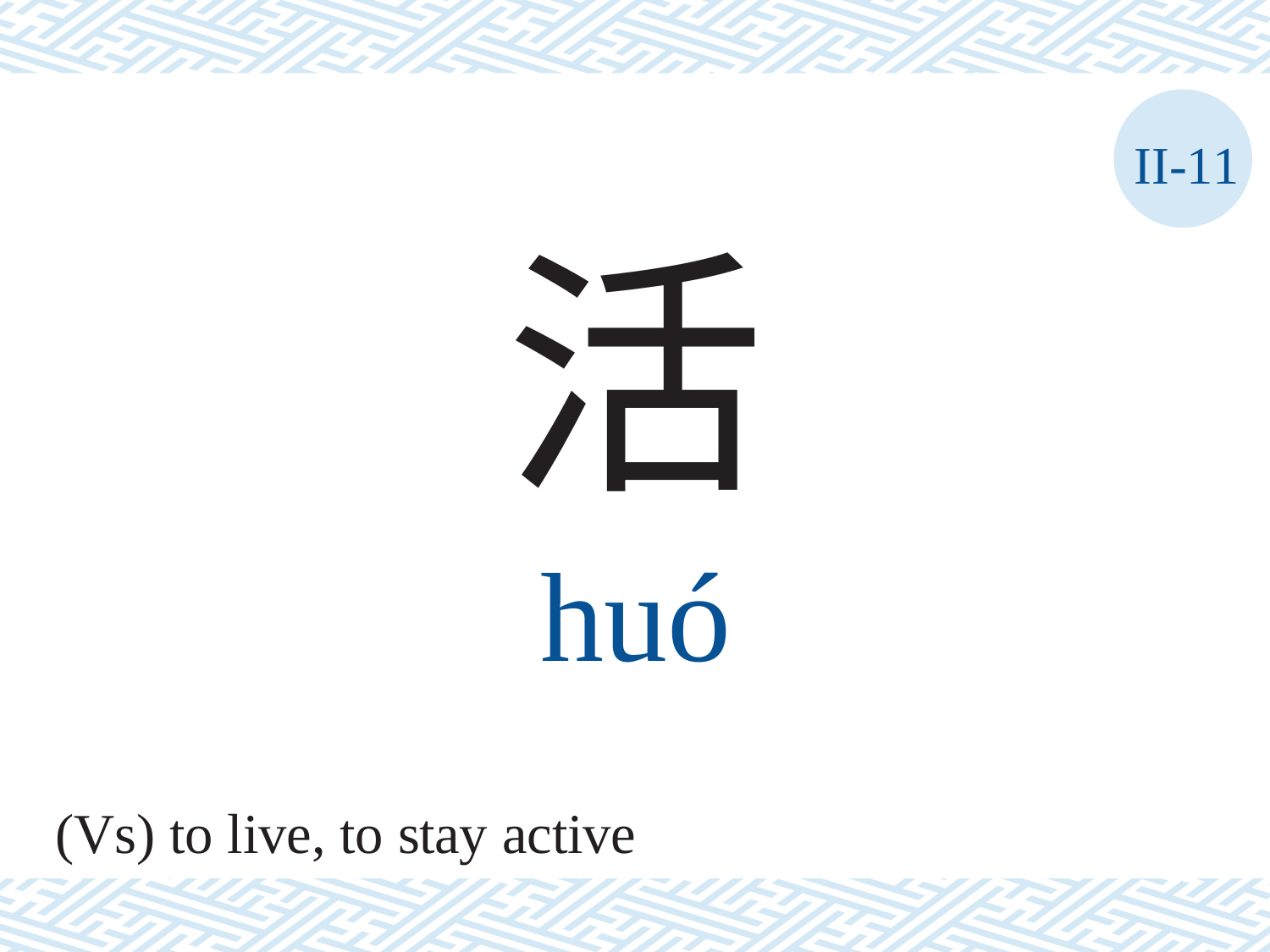

II-11
活
huó
(Vs) to live, to stay active